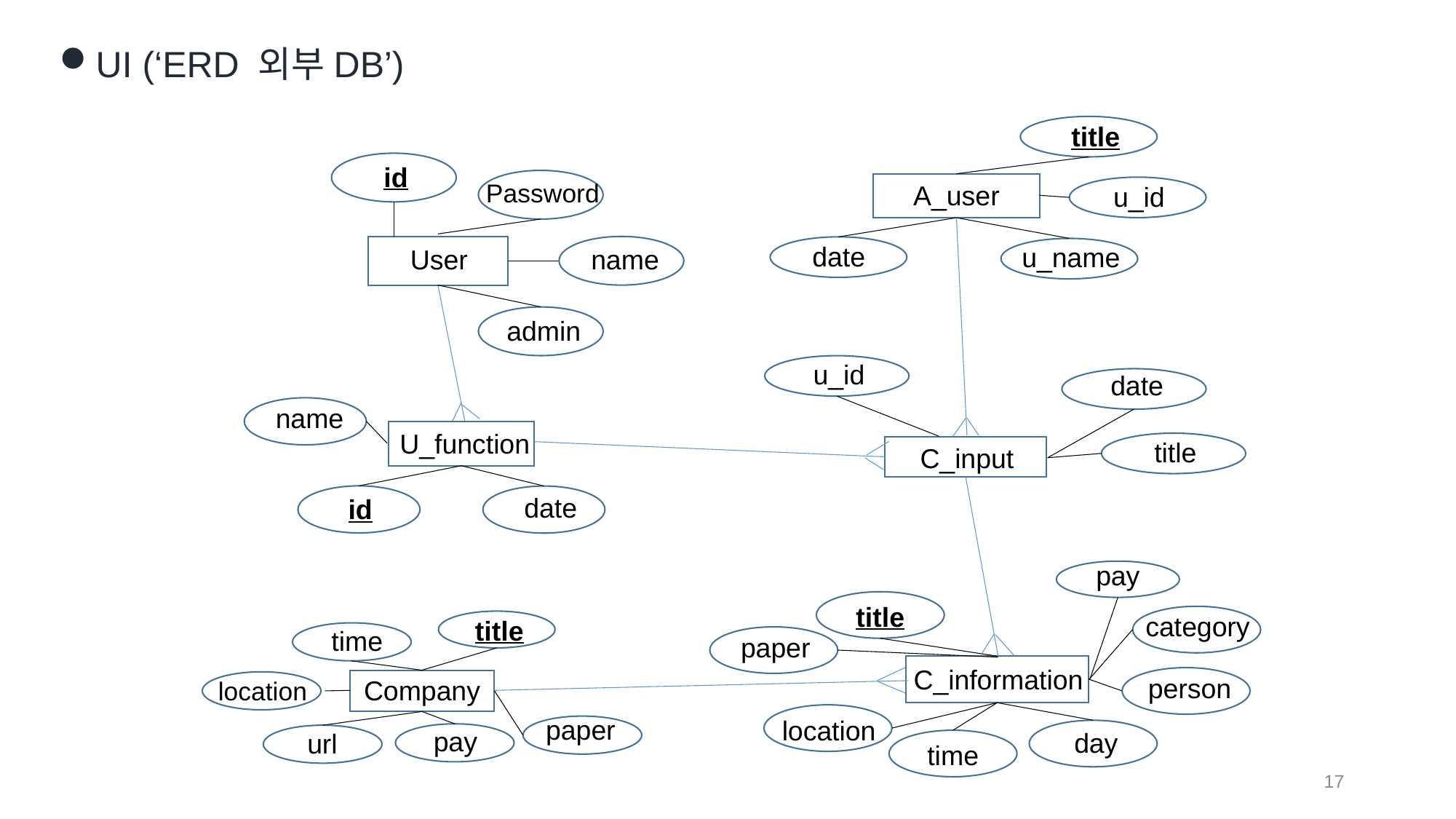

UI (‘ERD 외부DB’)
title

A_user

u_id

date

u_name

id

Password

name
User

admin
u_id

date

title

C_input

name

U_function

date

id
pay

title
paper

C_information
person

location

day

time
category
title

time

Company

location

paper

pay

url

17